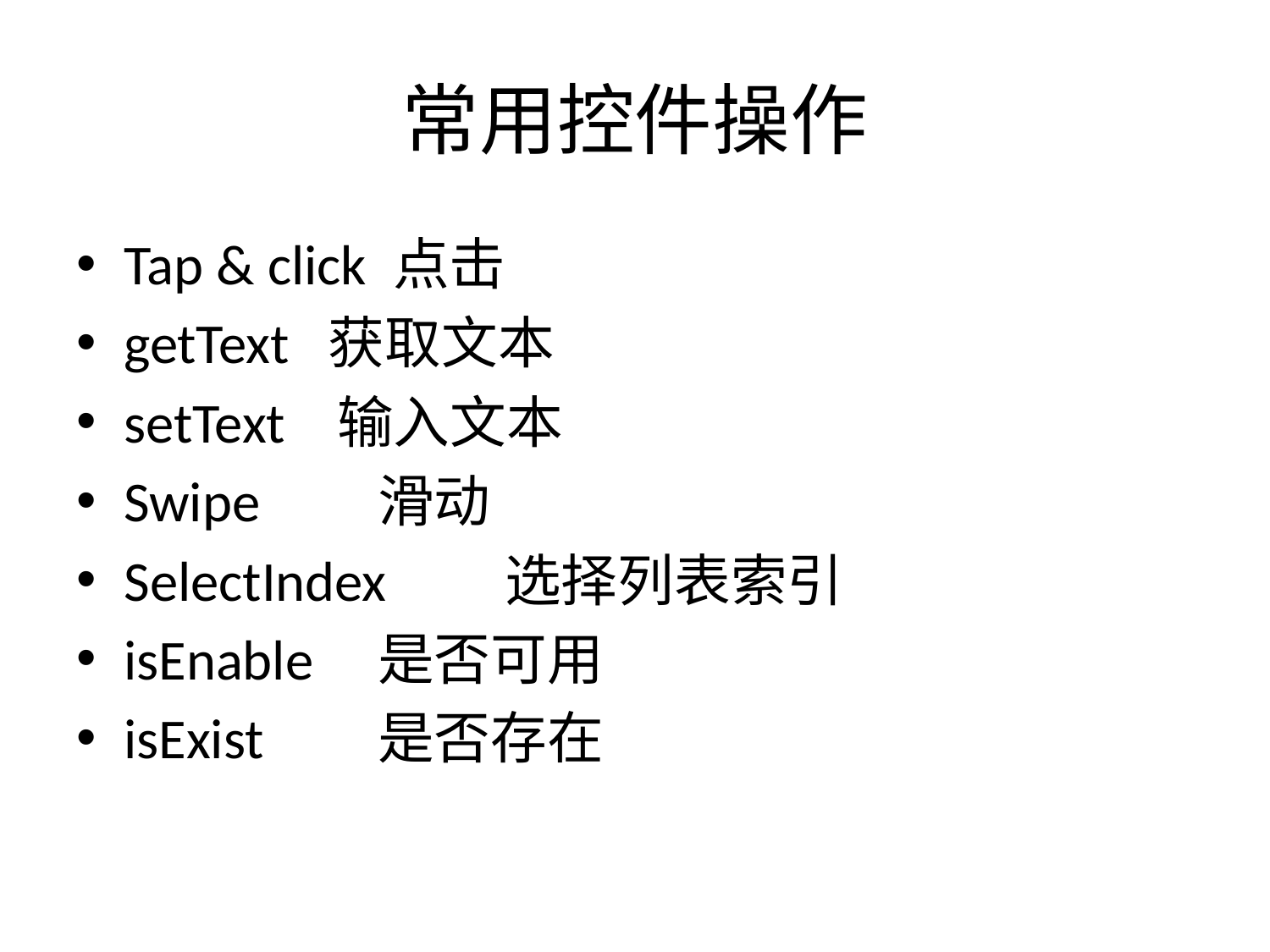

# 常用控件操作
Tap & click 点击
getText  获取文本
setText   输入文本
Swipe	滑动
SelectIndex	选择列表索引
isEnable	是否可用
isExist	是否存在